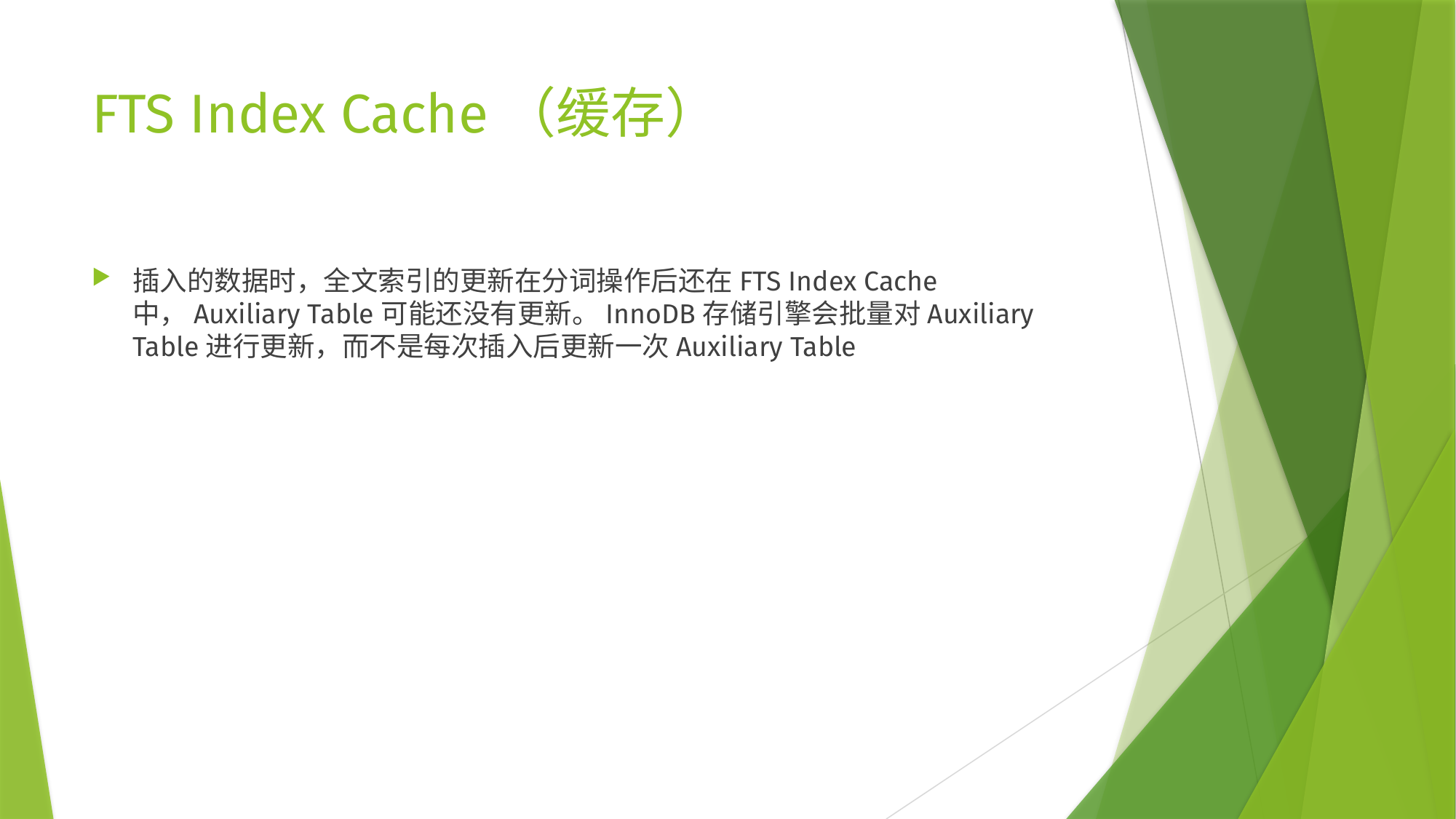

# FTS Index Cache（缓存）
插入的数据时，全文索引的更新在分词操作后还在FTS Index Cache中，Auxiliary Table可能还没有更新。InnoDB存储引擎会批量对Auxiliary Table进行更新，而不是每次插入后更新一次Auxiliary Table